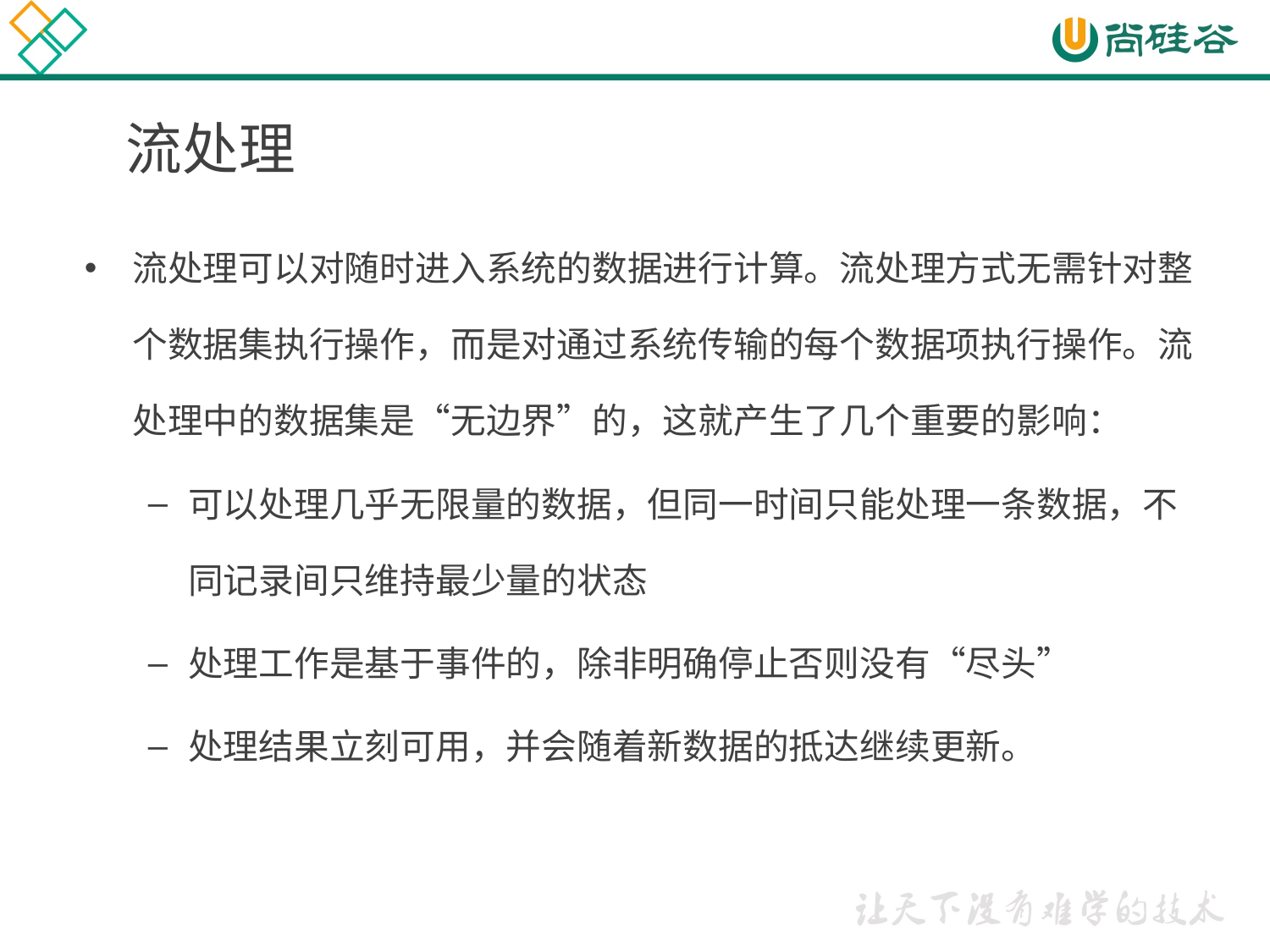

# 流处理
流处理可以对随时进入系统的数据进行计算。流处理方式无需针对整个数据集执行操作，而是对通过系统传输的每个数据项执行操作。流处理中的数据集是“无边界”的，这就产生了几个重要的影响：
可以处理几乎无限量的数据，但同一时间只能处理一条数据，不同记录间只维持最少量的状态
处理工作是基于事件的，除非明确停止否则没有“尽头”
处理结果立刻可用，并会随着新数据的抵达继续更新。